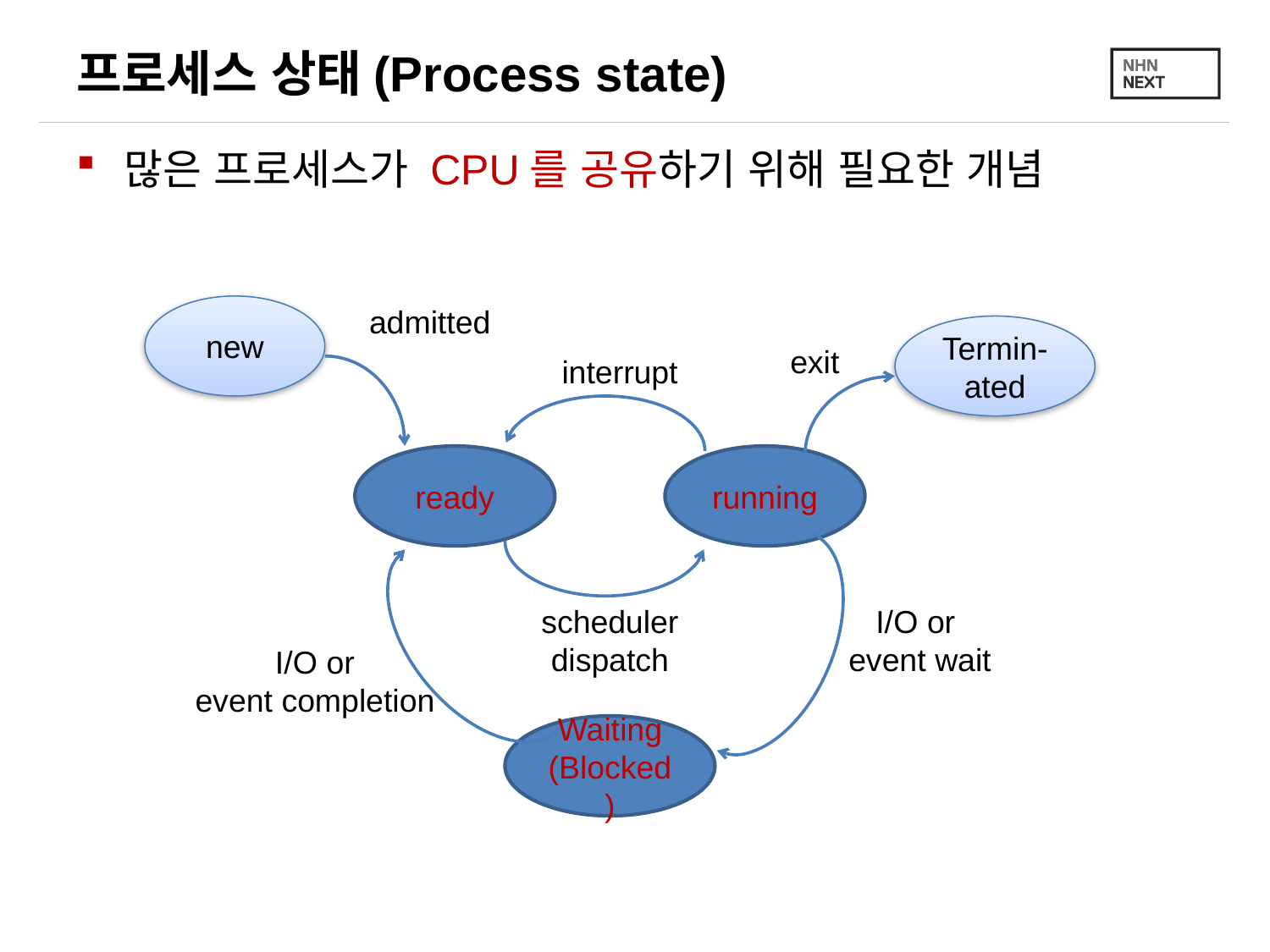

# 프로세스 상태(Process state)
많은 프로세스가 CPU를 공유하기 위해 필요한 개념
new
admitted
Termin-ated
exit
interrupt

ready
running

scheduler
dispatch
I/O or
event wait
I/O or
event completion
Waiting
(Blocked)